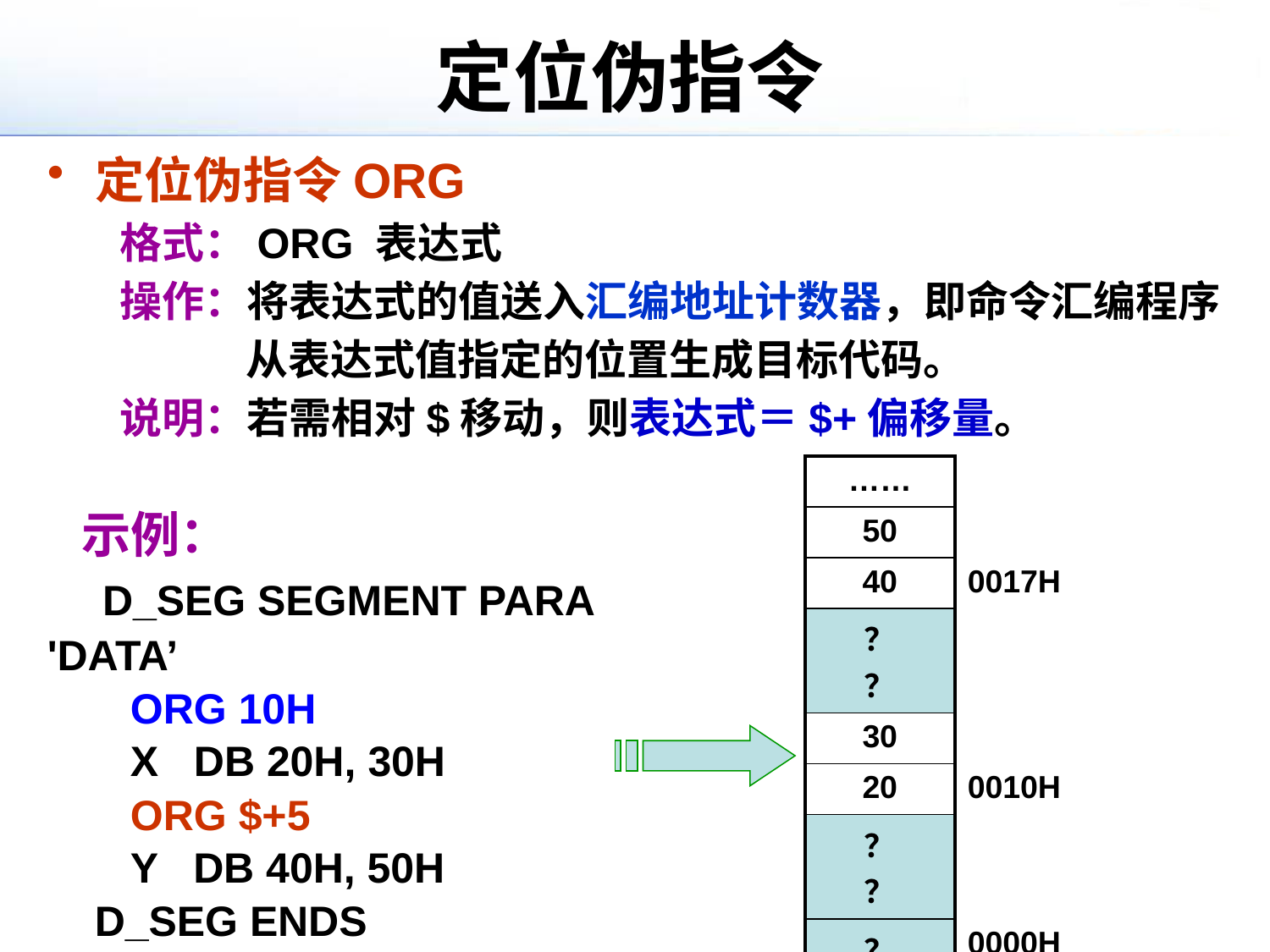

# 定位伪指令
定位伪指令ORG
格式：ORG 表达式
操作：将表达式的值送入汇编地址计数器，即命令汇编程序从表达式值指定的位置生成目标代码。
说明：若需相对$移动，则表达式＝$+偏移量。
| …… |  |
| --- | --- |
| 50 |  |
| 40 | 0017H |
| ？ ？ |  |
| 30 |  |
| 20 | 0010H |
| ？ ？ |  |
| ？ | 0000H |
  示例：
    D_SEG SEGMENT PARA 'DATA’
       ORG 10H
       X   DB 20H, 30H
       ORG $+5
       Y   DB 40H, 50H
    D_SEG ENDS